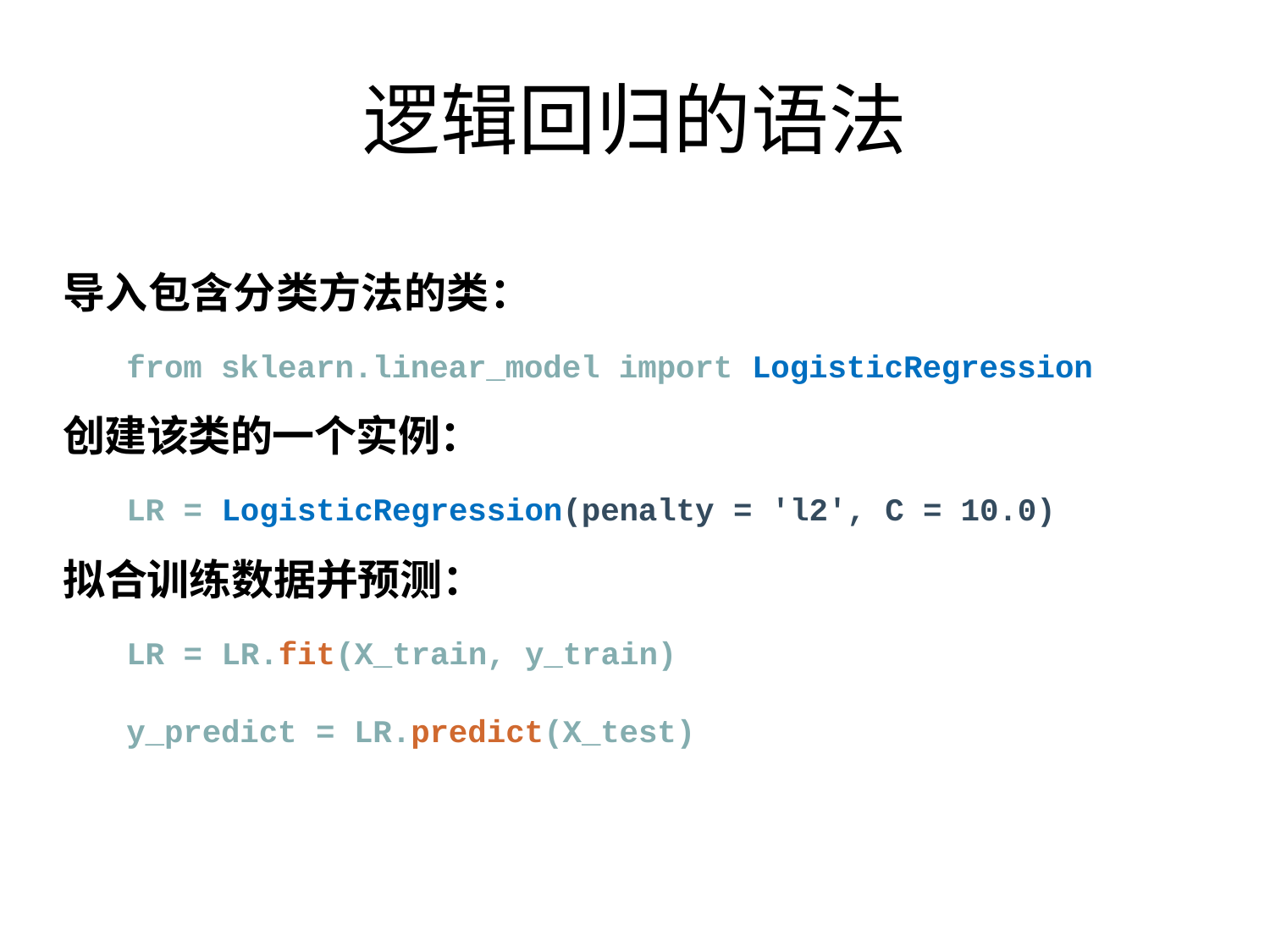

# 逻辑回归的语法
导入包含分类方法的类：
from sklearn.linear_model import LogisticRegression
创建该类的一个实例：
LR = LogisticRegression(penalty = 'l2', C = 10.0)
拟合训练数据并预测：
LR = LR.fit(X_train, y_train)
y_predict = LR.predict(X_test)